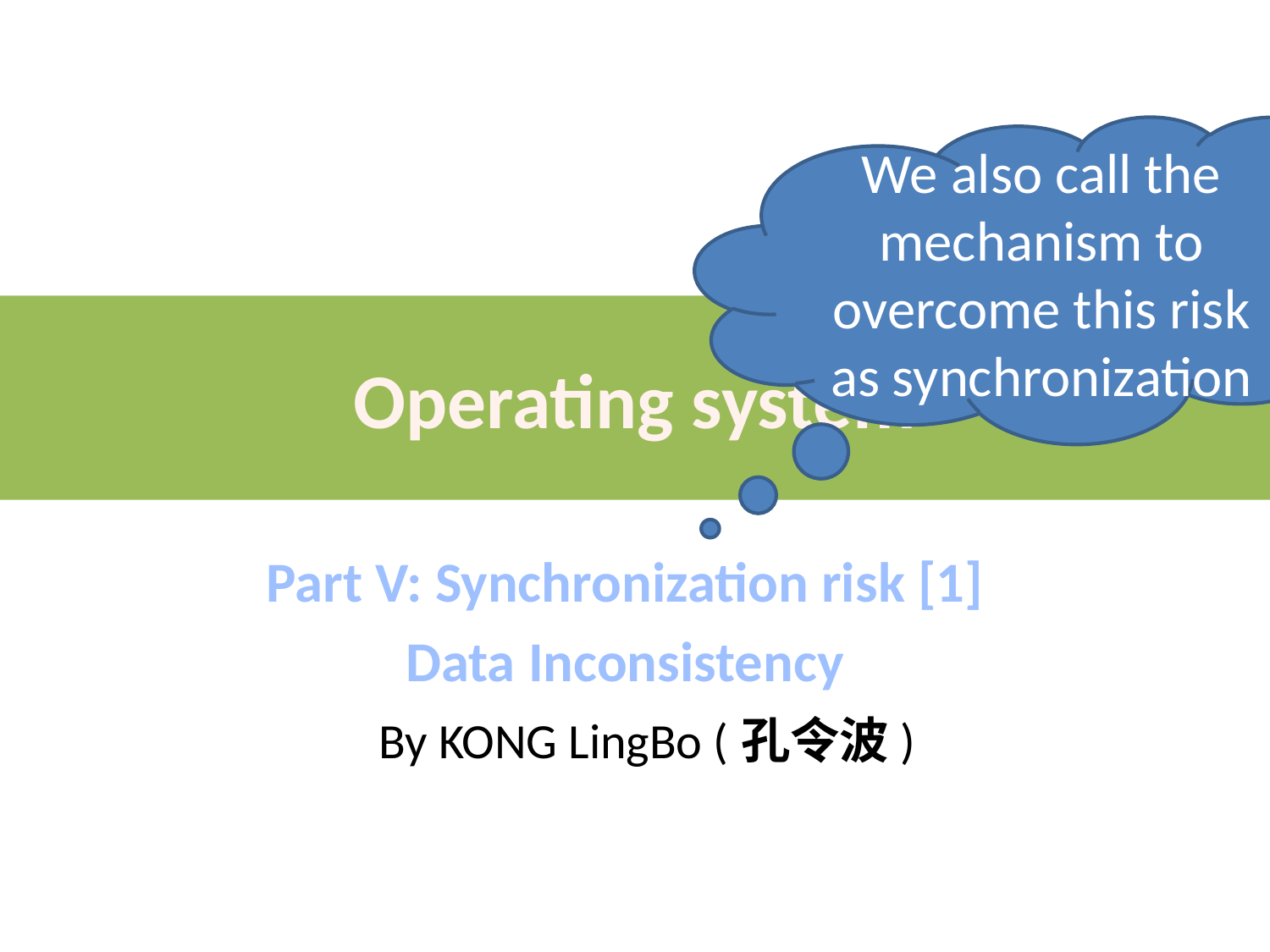

We also call the mechanism to overcome this risk as synchronization
# Operating system
Part V: Synchronization risk [1]
Data Inconsistency
By KONG LingBo (孔令波)